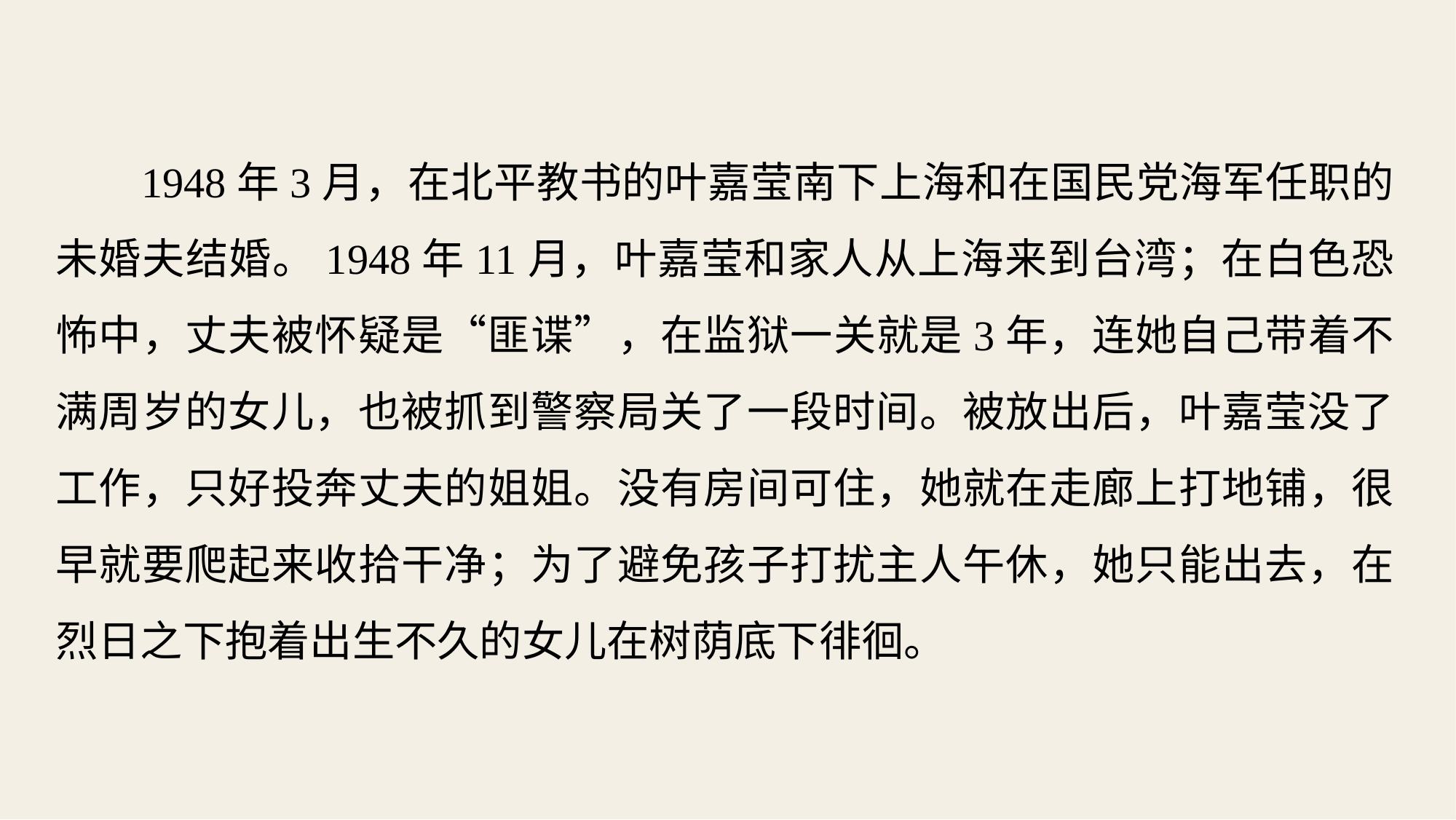

1948年3月，在北平教书的叶嘉莹南下上海和在国民党海军任职的未婚夫结婚。1948年11月，叶嘉莹和家人从上海来到台湾；在白色恐怖中，丈夫被怀疑是“匪谍”，在监狱一关就是3年，连她自己带着不满周岁的女儿，也被抓到警察局关了一段时间。被放出后，叶嘉莹没了工作，只好投奔丈夫的姐姐。没有房间可住，她就在走廊上打地铺，很早就要爬起来收拾干净；为了避免孩子打扰主人午休，她只能出去，在烈日之下抱着出生不久的女儿在树荫底下徘徊。